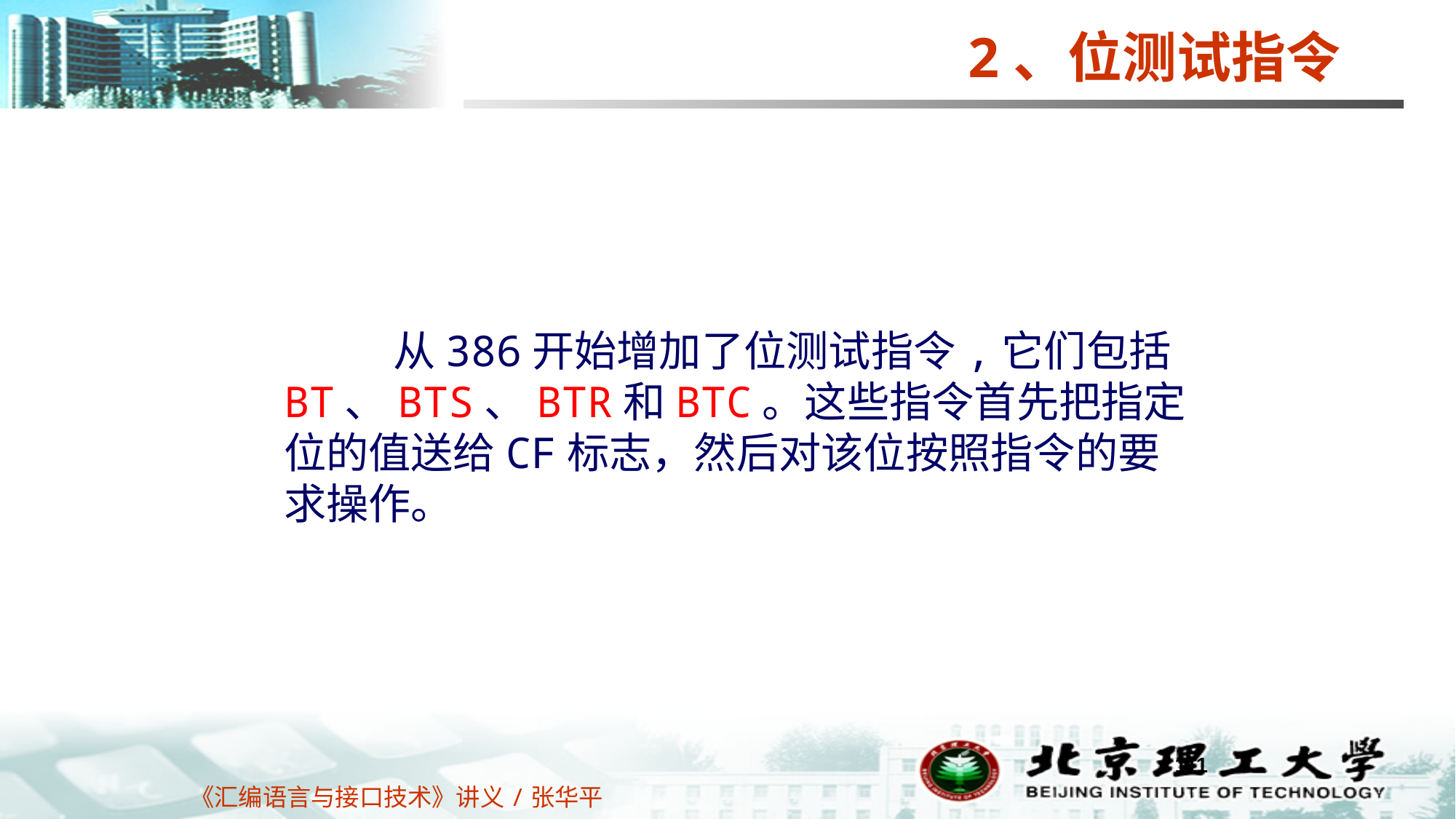

2、位测试指令
	从386开始增加了位测试指令,它们包括BT、BTS、BTR和BTC。这些指令首先把指定位的值送给CF标志，然后对该位按照指令的要求操作。
111